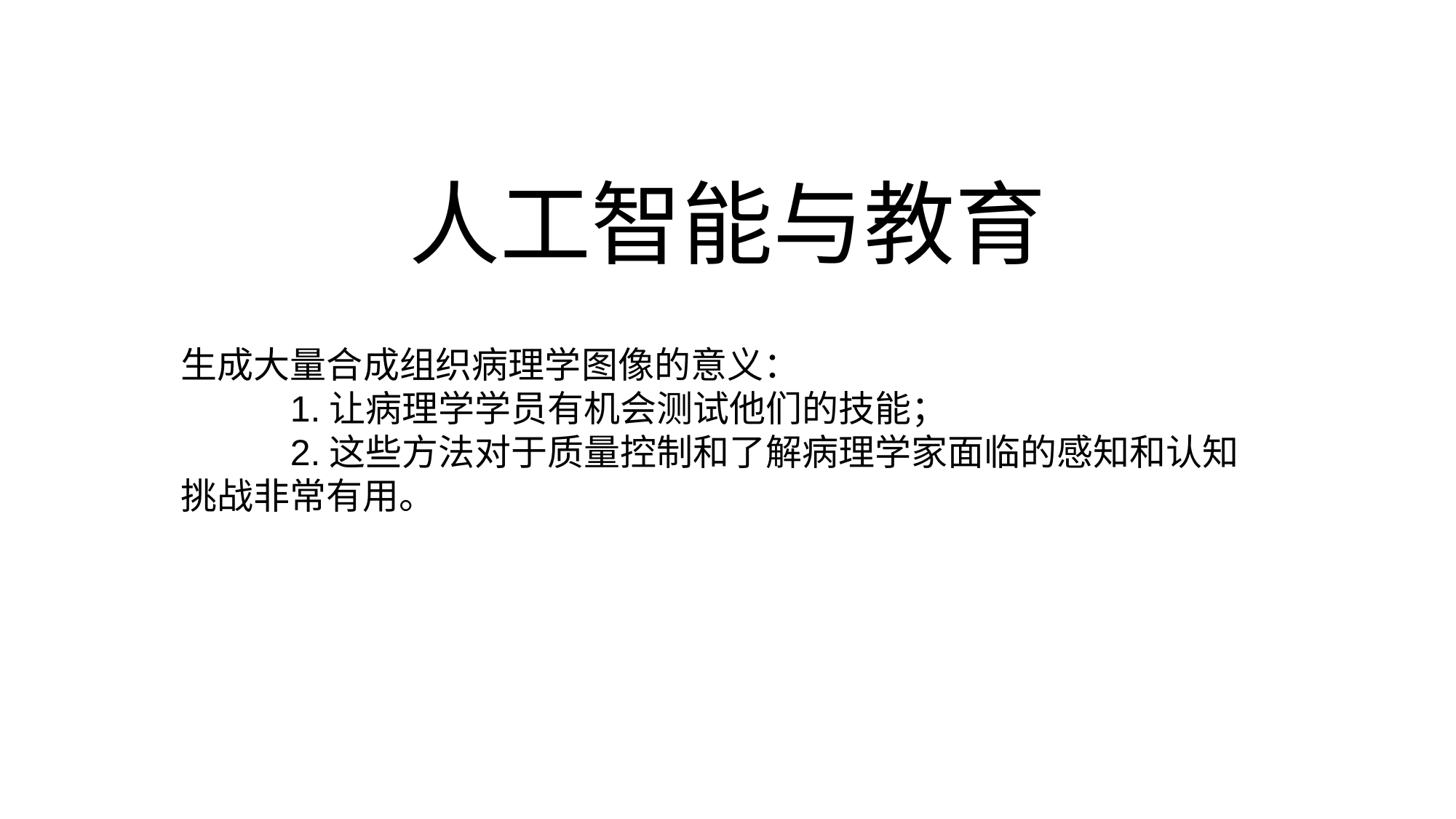

# 人工智能与教育
生成大量合成组织病理学图像的意义：
	1.让病理学学员有机会测试他们的技能；
	2.这些方法对于质量控制和了解病理学家面临的感知和认知挑战非常有用。